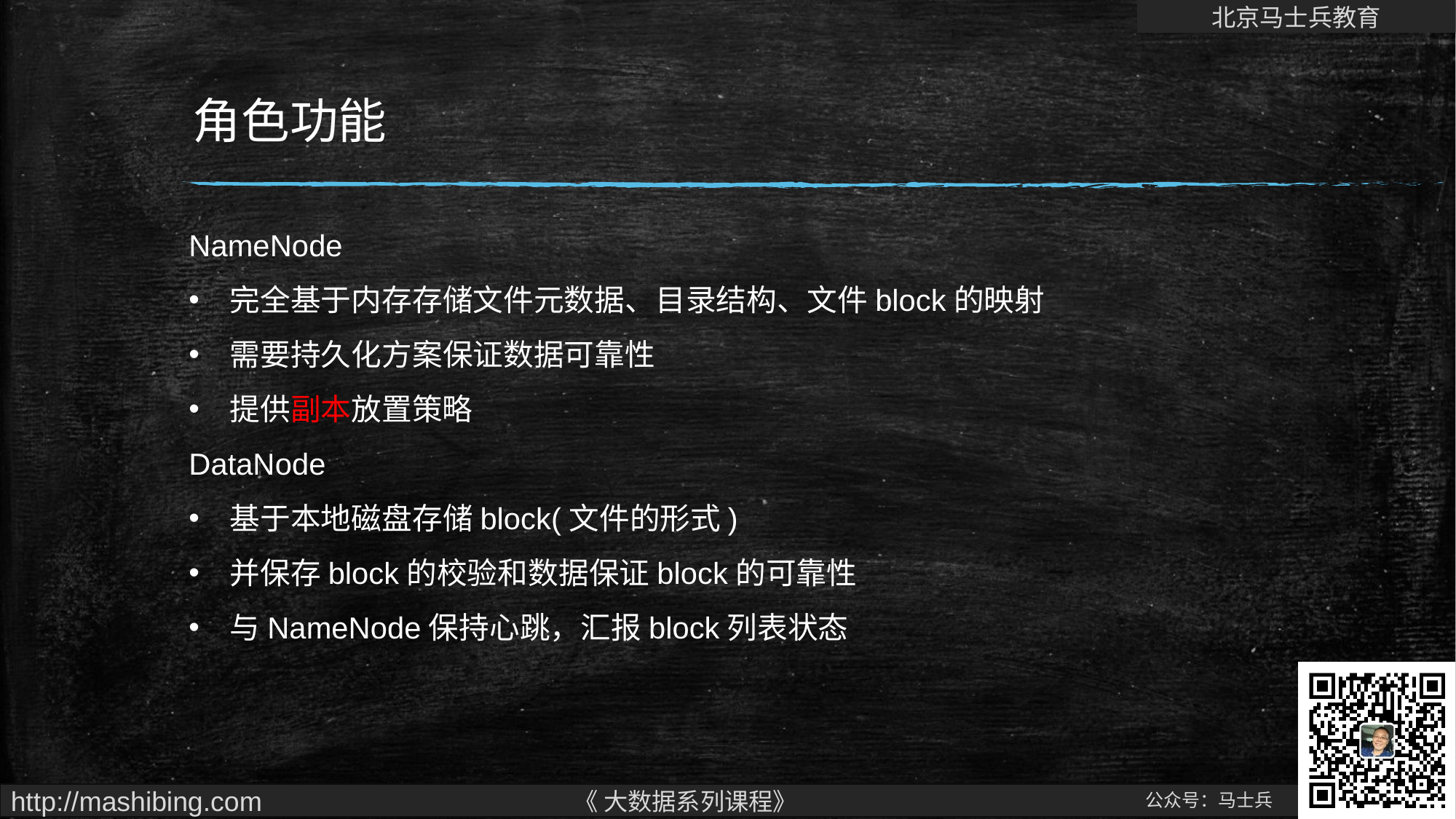

# 角色功能
NameNode
完全基于内存存储文件元数据、目录结构、文件block的映射
需要持久化方案保证数据可靠性
提供副本放置策略
DataNode
基于本地磁盘存储block(文件的形式)
并保存block的校验和数据保证block的可靠性
与NameNode保持心跳，汇报block列表状态